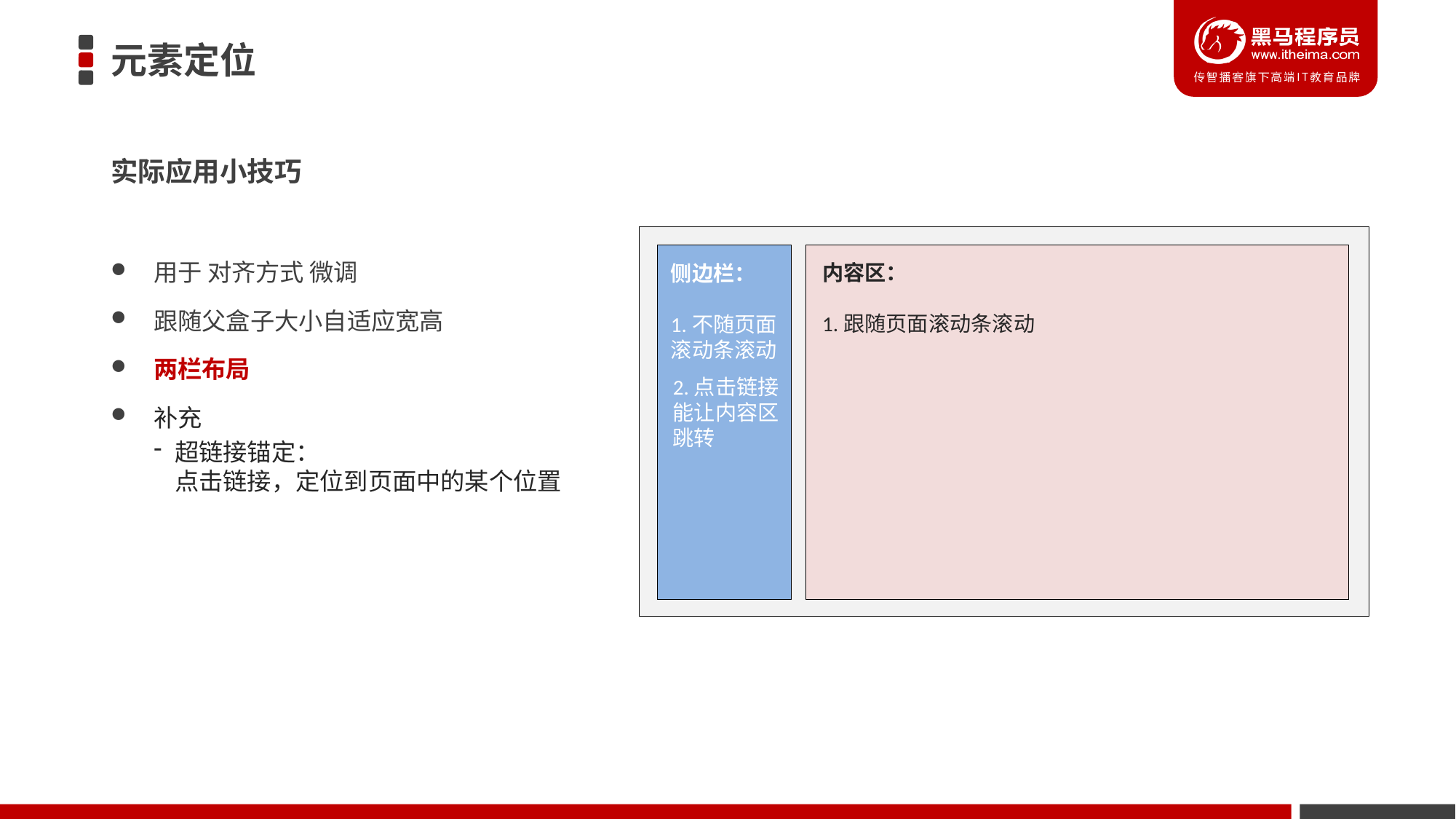

# 元素定位
实际应用小技巧

用于 对齐方式 微调
跟随父盒子大小自适应宽高
两栏布局
补充
超链接锚定：
点击链接，定位到页面中的某个位置

内容区：

1.跟随页面滚动条滚动
侧边栏：

1.不随页面
滚动条滚动
2.点击链接能让内容区跳转